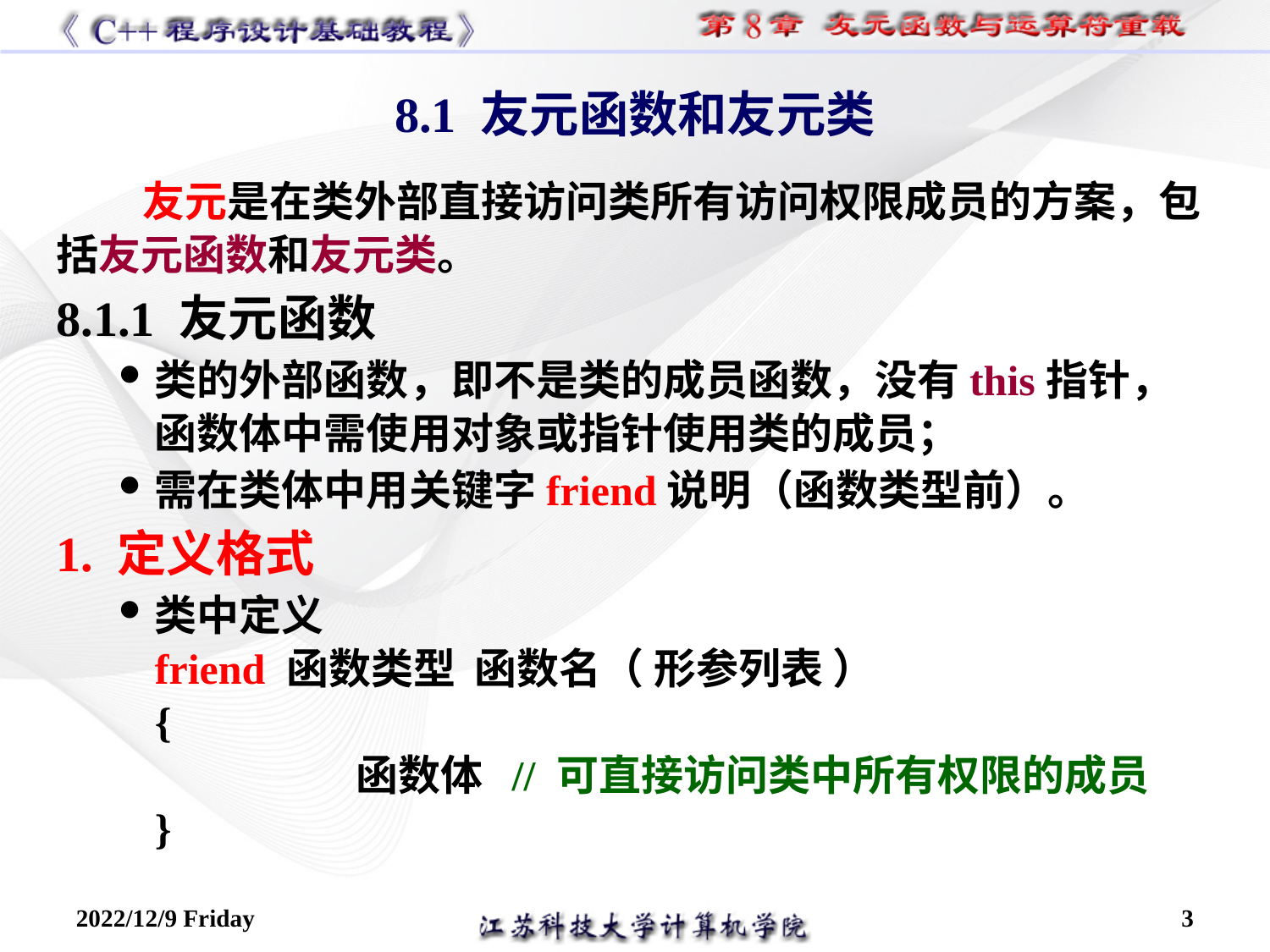

# 8.1 友元函数和友元类
        友元是在类外部直接访问类所有访问权限成员的方案，包括友元函数和友元类。
8.1.1 友元函数
类的外部函数，即不是类的成员函数，没有this指针，函数体中需使用对象或指针使用类的成员；
需在类体中用关键字friend说明（函数类型前）。
1. 定义格式
类中定义
friend 函数类型  函数名（ 形参列表 ）
{
	      函数体  // 可直接访问类中所有权限的成员
}